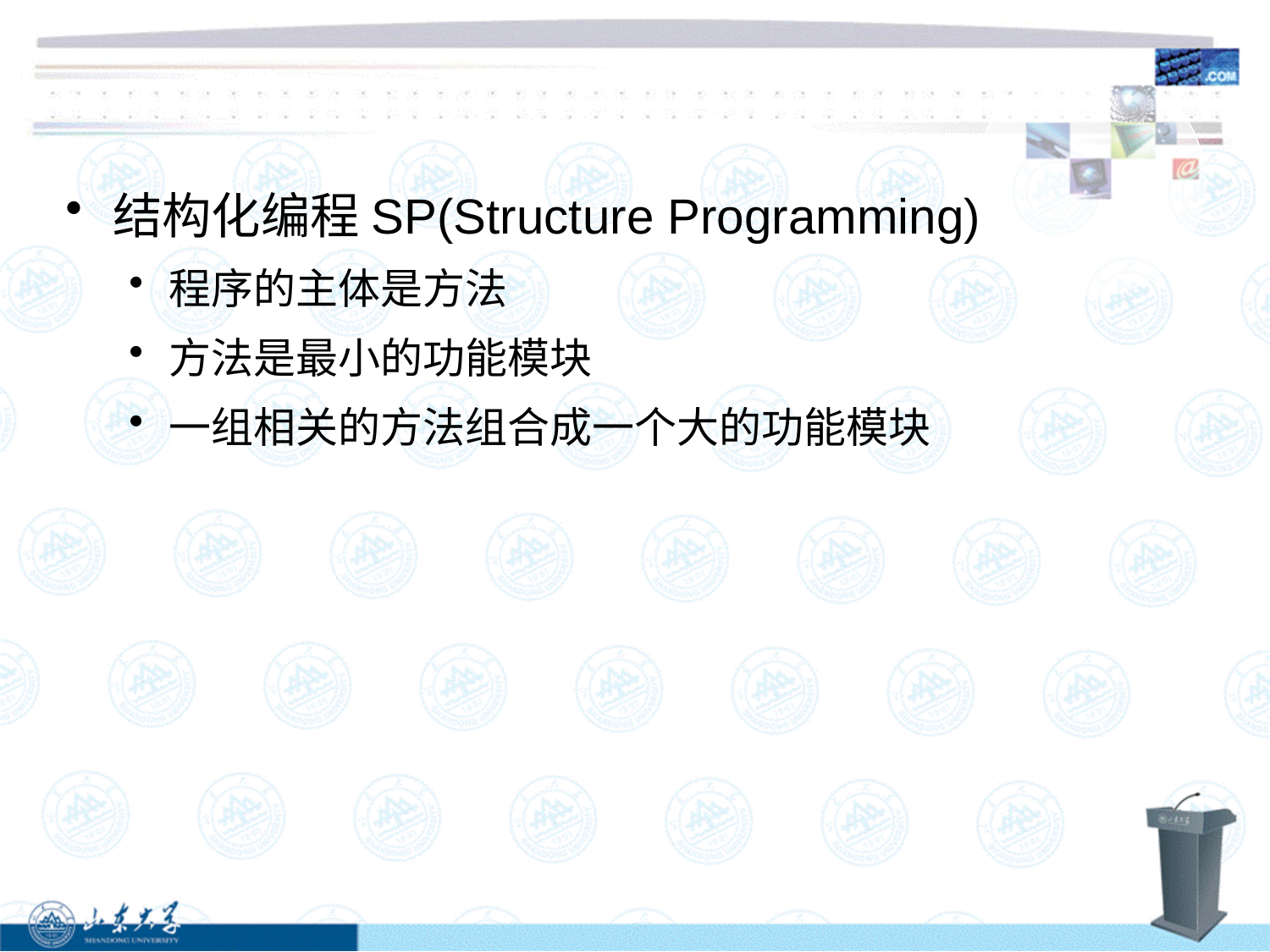

#
结构化编程SP(Structure Programming)
程序的主体是方法
方法是最小的功能模块
一组相关的方法组合成一个大的功能模块